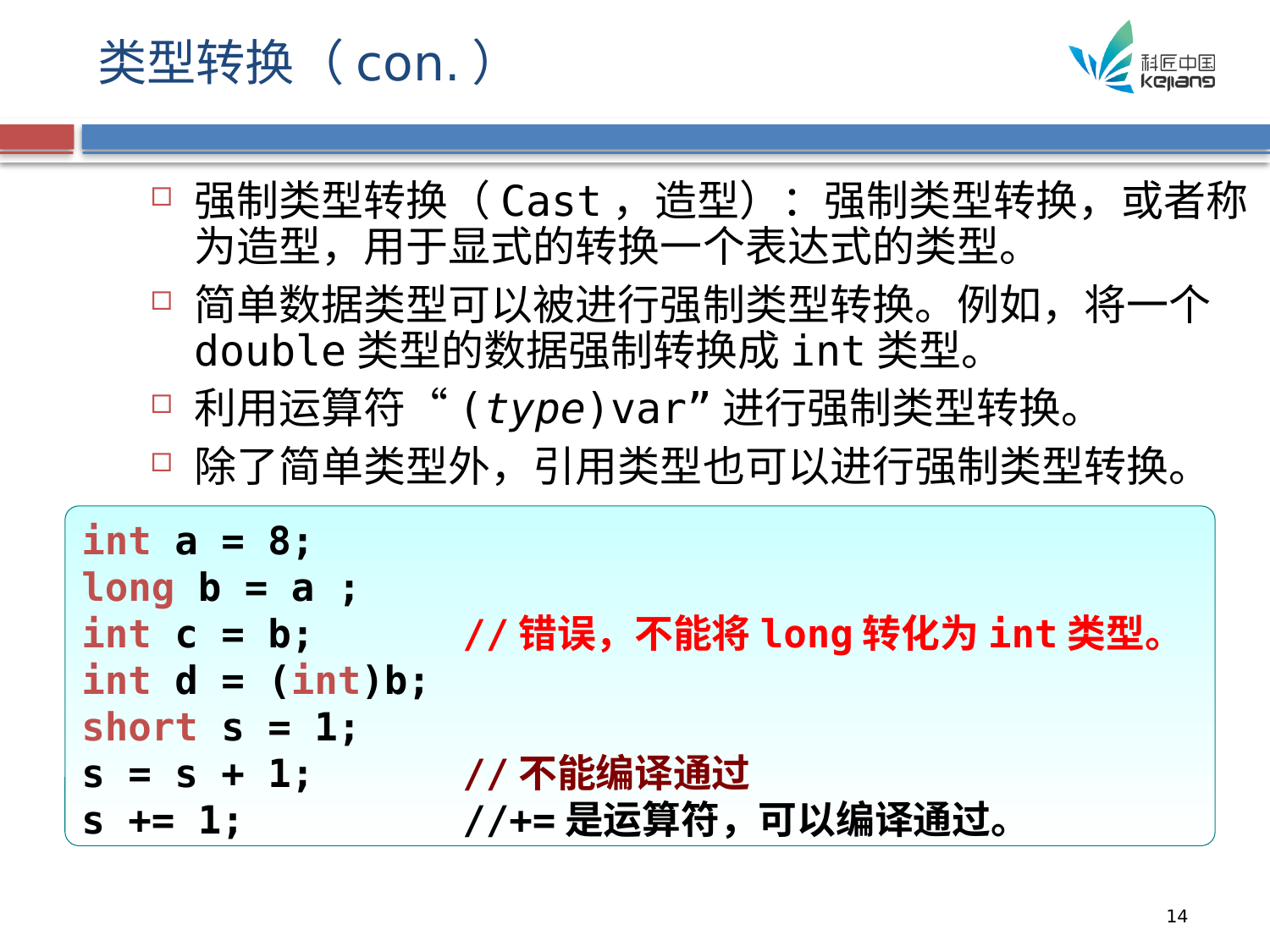

# 类型转换（con.）
强制类型转换（Cast，造型）：强制类型转换，或者称为造型，用于显式的转换一个表达式的类型。
简单数据类型可以被进行强制类型转换。例如，将一个double类型的数据强制转换成int类型。
利用运算符“(type)var”进行强制类型转换。
除了简单类型外，引用类型也可以进行强制类型转换。
int a = 8;
long b = a ;
int c = b;		//错误，不能将long转化为int类型。
int d = (int)b;
short s = 1;
s = s + 1;    	//不能编译通过
s += 1;		//+=是运算符，可以编译通过。
14